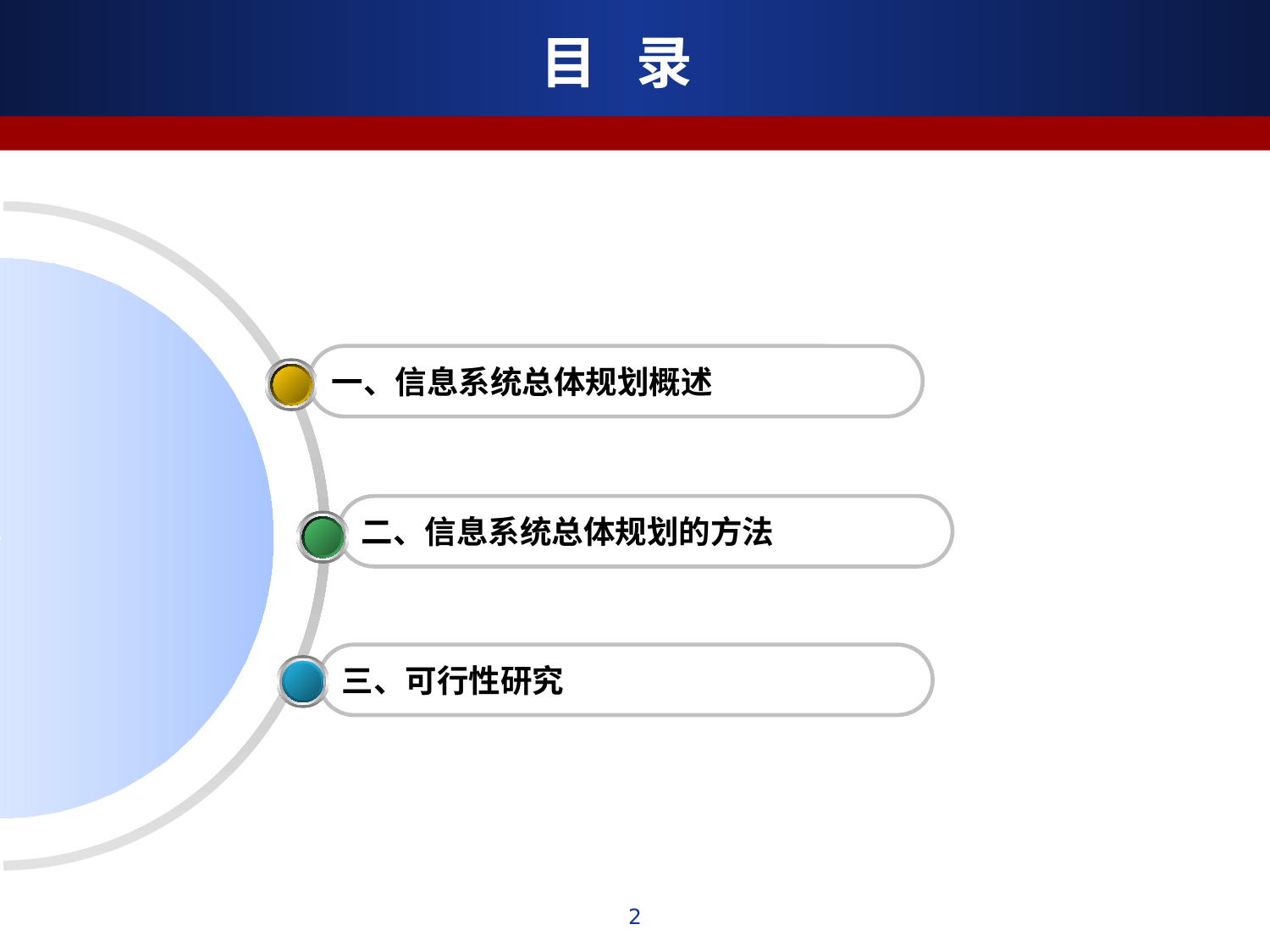

# 目   录

一、信息系统总体规划概述

二、信息系统总体规划的方法

三、可行性研究

2